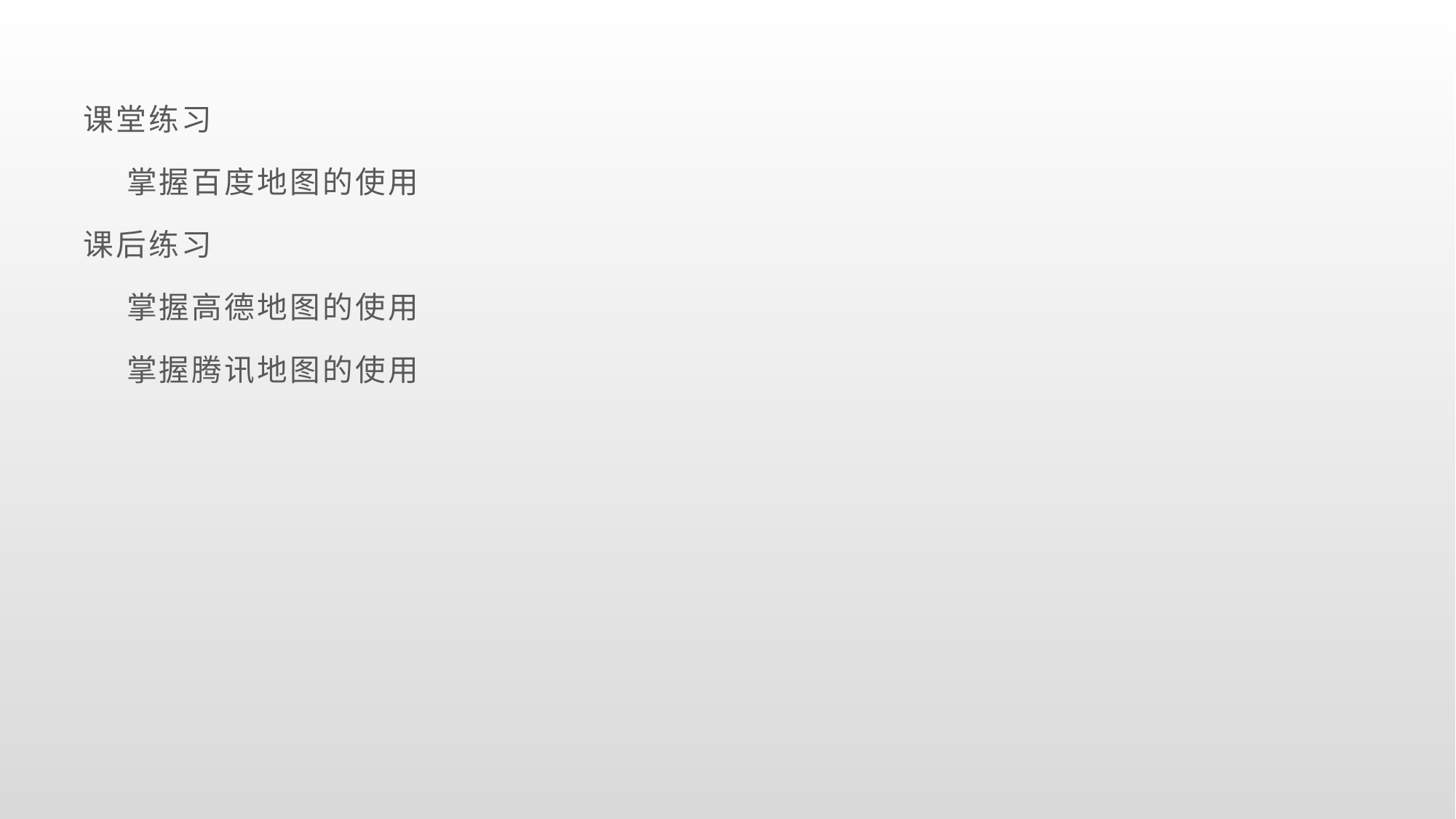

课堂练习
    掌握百度地图的使用
课后练习
    掌握高德地图的使用
    掌握腾讯地图的使用